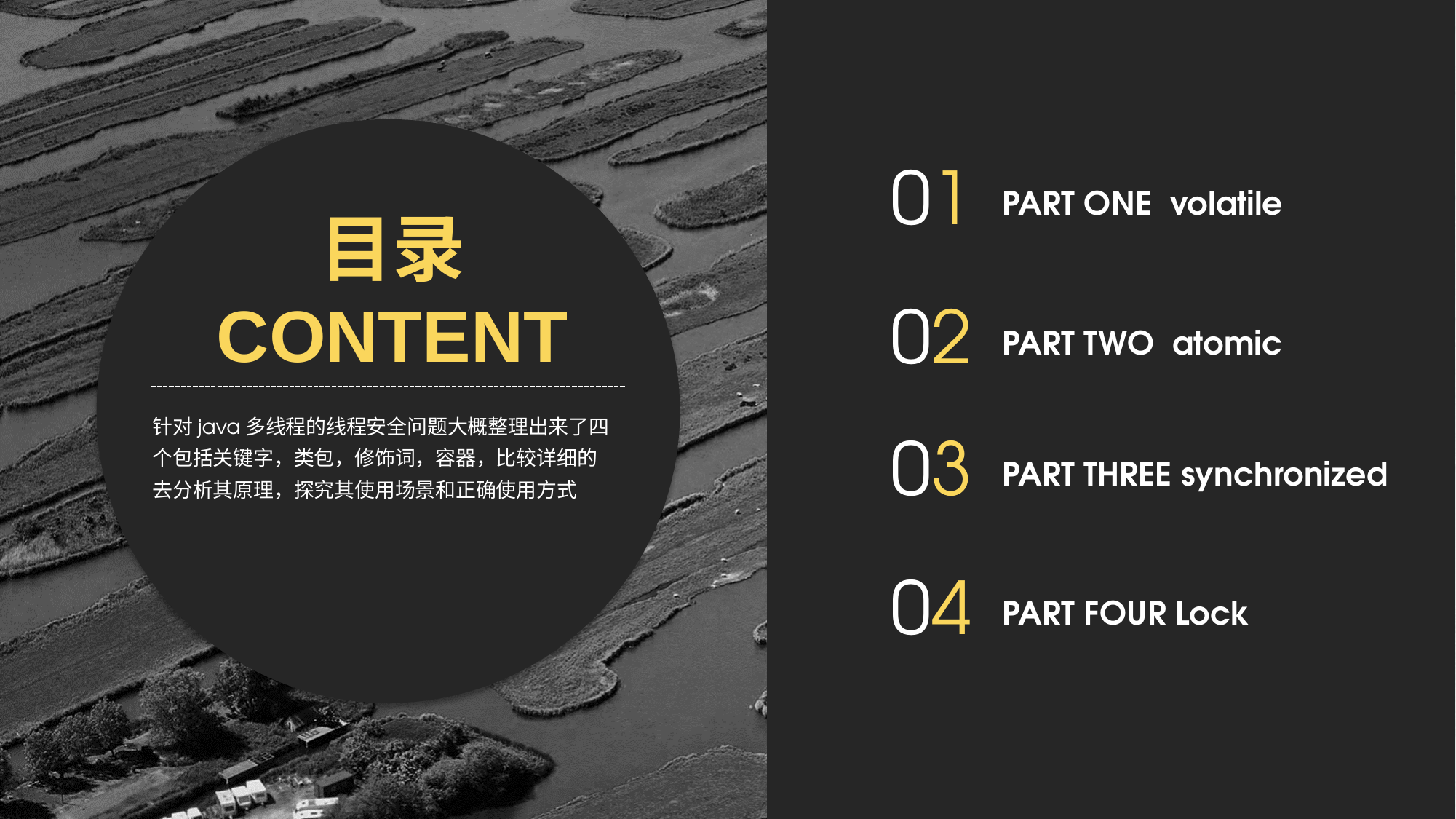

01
PART ONE  volatile
目录
CONTENT
02
PART TWO  atomic
针对java多线程的线程安全问题大概整理出来了四个包括关键字，类包，修饰词，容器，比较详细的去分析其原理，探究其使用场景和正确使用方式
03
PART THREE synchronized
04
PART FOUR Lock